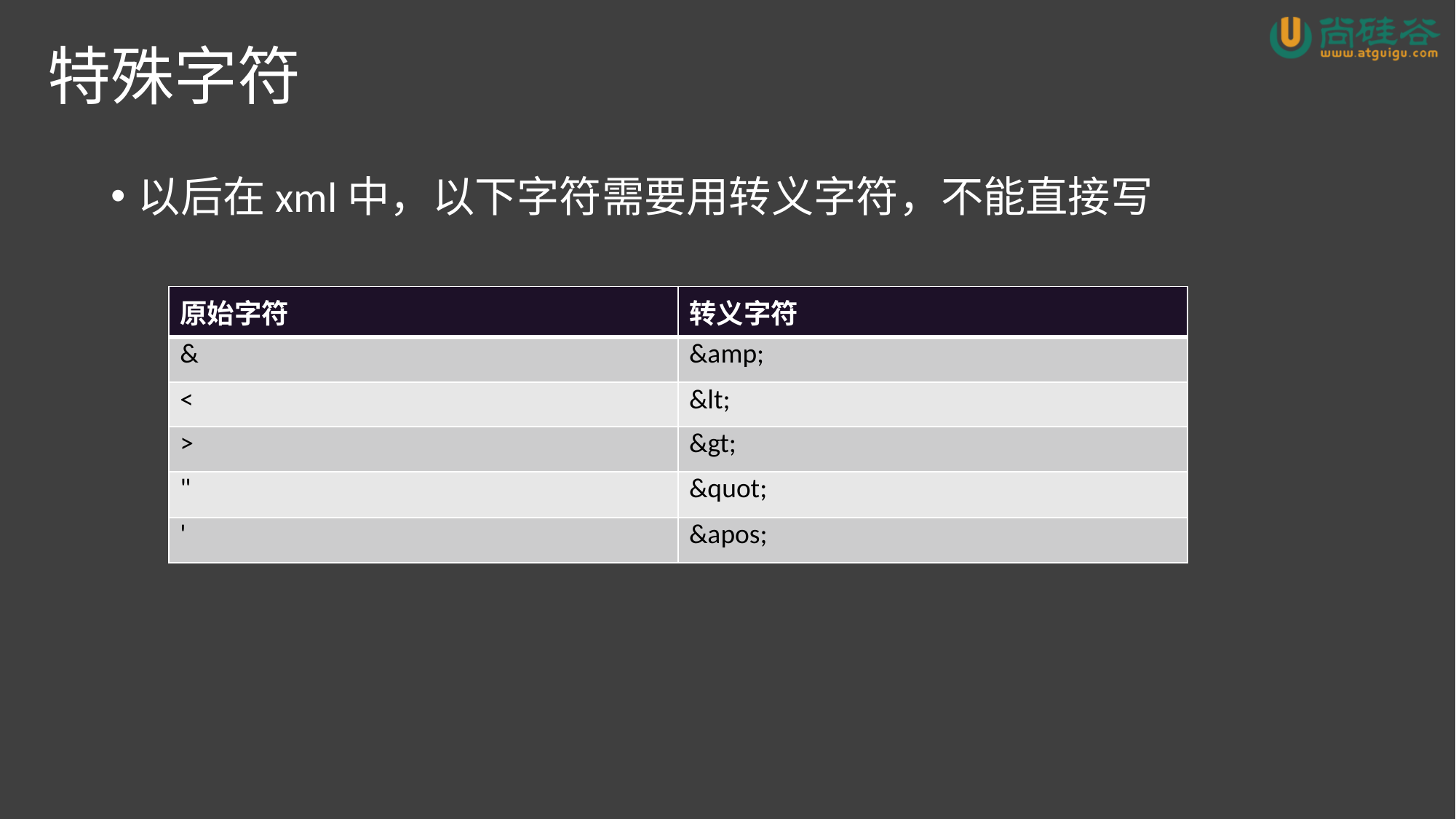

# 特殊字符
以后在xml中，以下字符需要用转义字符，不能直接写
| 原始字符 | 转义字符 |
| --- | --- |
| & | &amp; |
| < | &lt; |
| > | &gt; |
| " | &quot; |
| ' | &apos; |